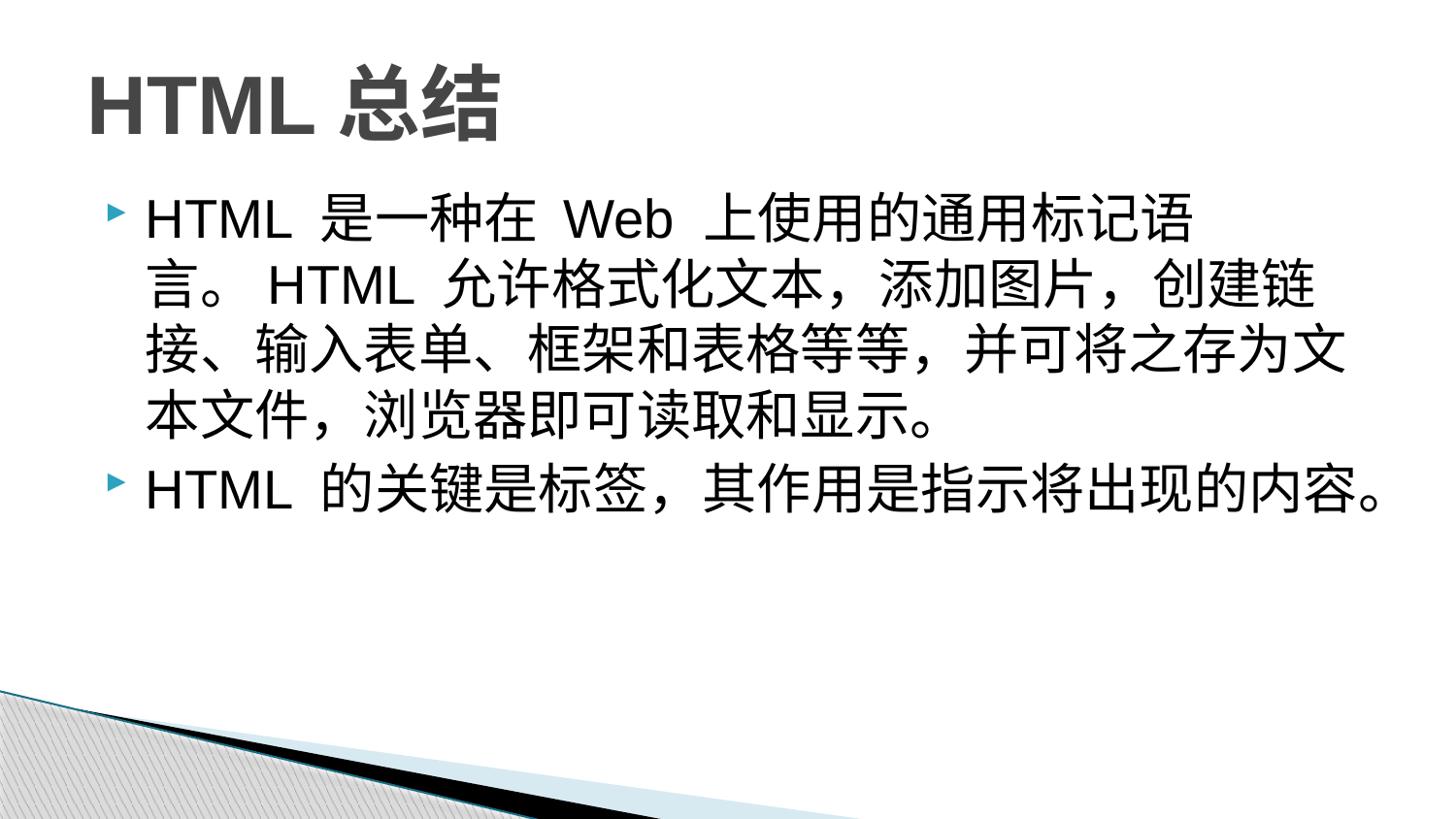

# HTML总结
HTML 是一种在 Web 上使用的通用标记语言。HTML 允许格式化文本，添加图片，创建链接、输入表单、框架和表格等等，并可将之存为文本文件，浏览器即可读取和显示。
HTML 的关键是标签，其作用是指示将出现的内容。